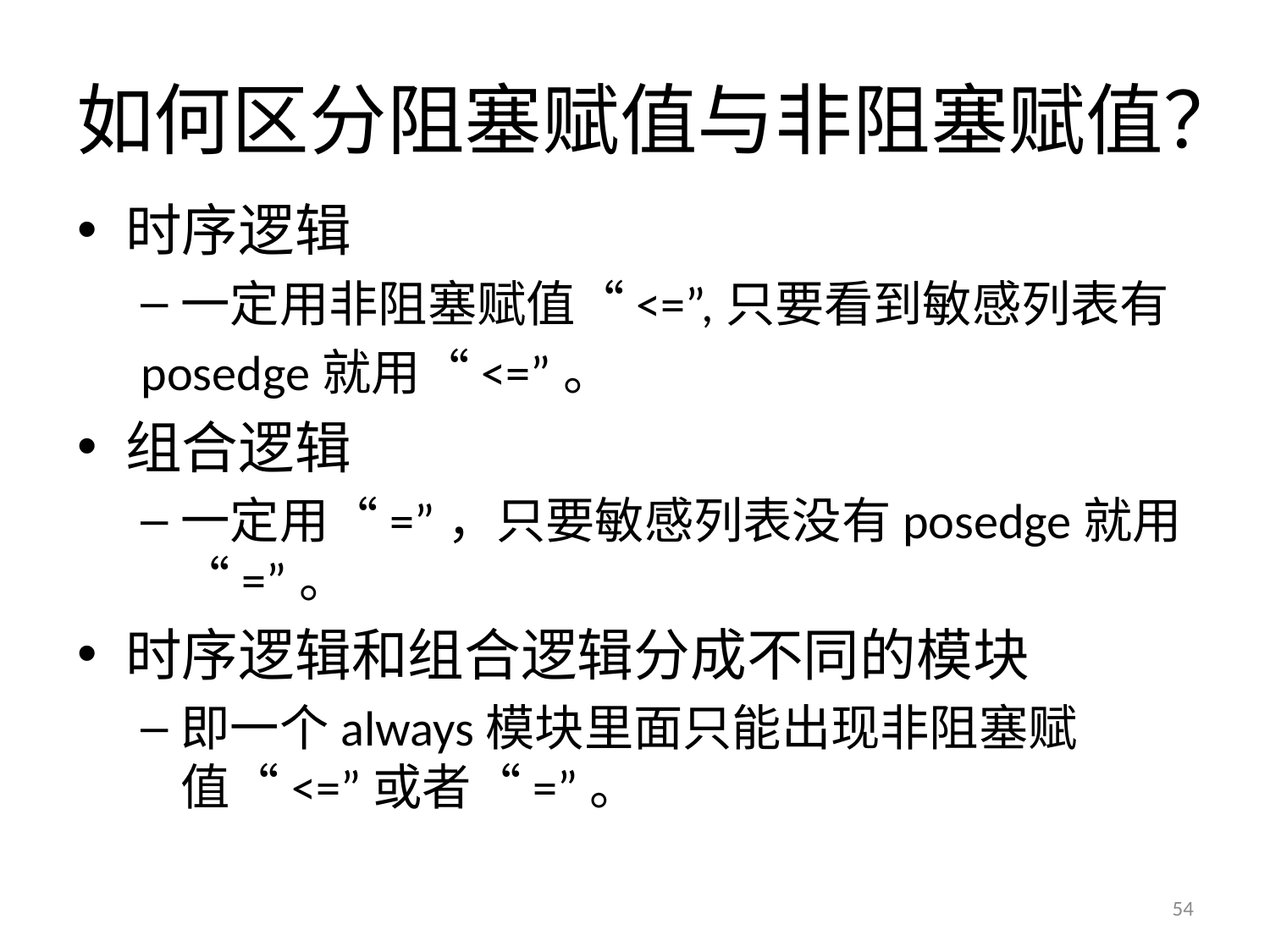

如何区分阻塞赋值与非阻塞赋值？
时序逻辑
一定用非阻塞赋值“<=”,只要看到敏感列表有
posedge就用“<=”。
组合逻辑
一定用“=”，只要敏感列表没有posedge就用“=”。
时序逻辑和组合逻辑分成不同的模块
即一个always模块里面只能出现非阻塞赋值“<=”或者“=”。
54